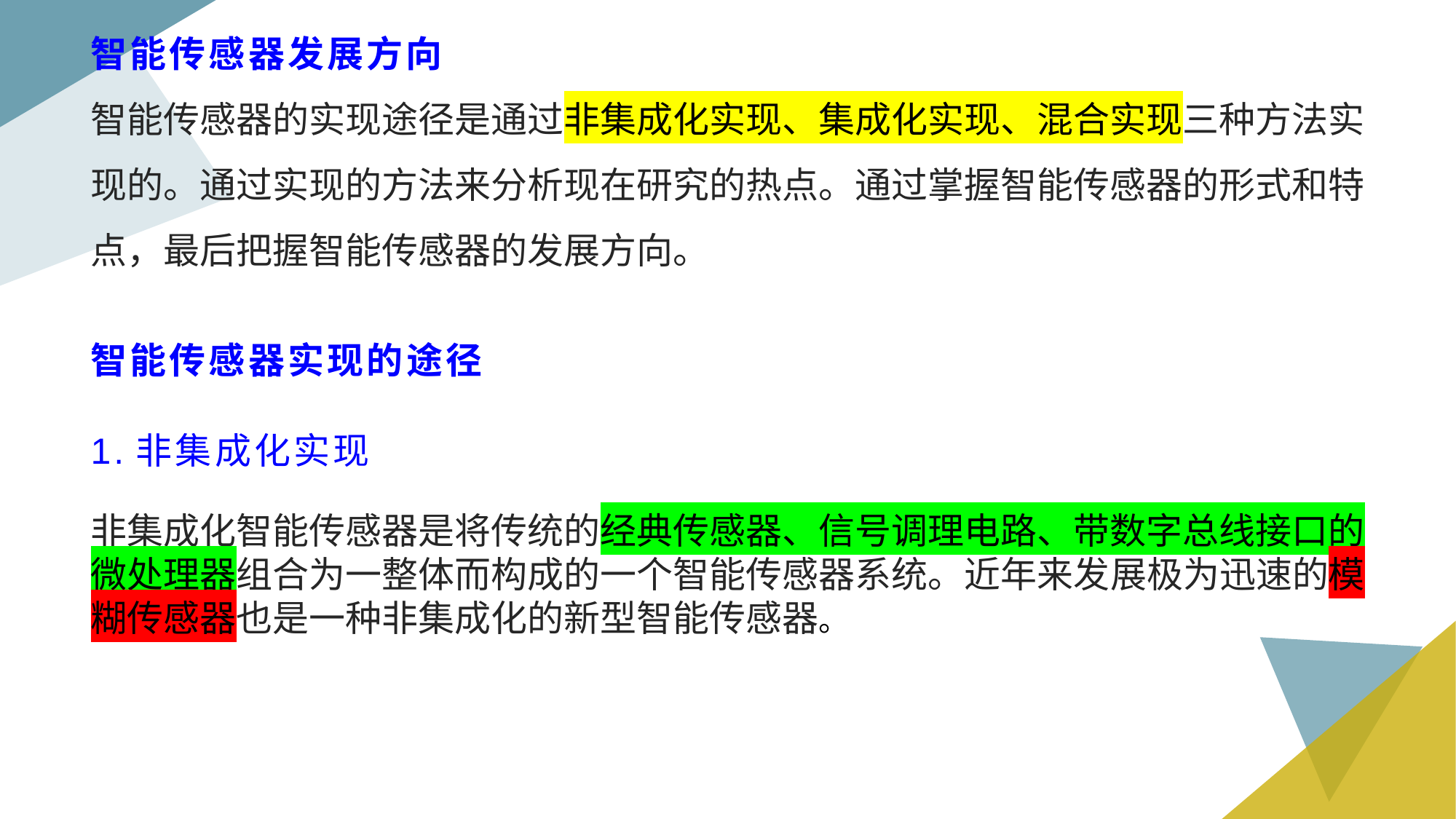

# 智能传感器发展方向 智能传感器的实现途径是通过非集成化实现、集成化实现、混合实现三种方法实现的。通过实现的方法来分析现在研究的热点。通过掌握智能传感器的形式和特点，最后把握智能传感器的发展方向。
智能传感器实现的途径

1.非集成化实现

非集成化智能传感器是将传统的经典传感器、信号调理电路、带数字总线接口的微处理器组合为一整体而构成的一个智能传感器系统。近年来发展极为迅速的模糊传感器也是一种非集成化的新型智能传感器。